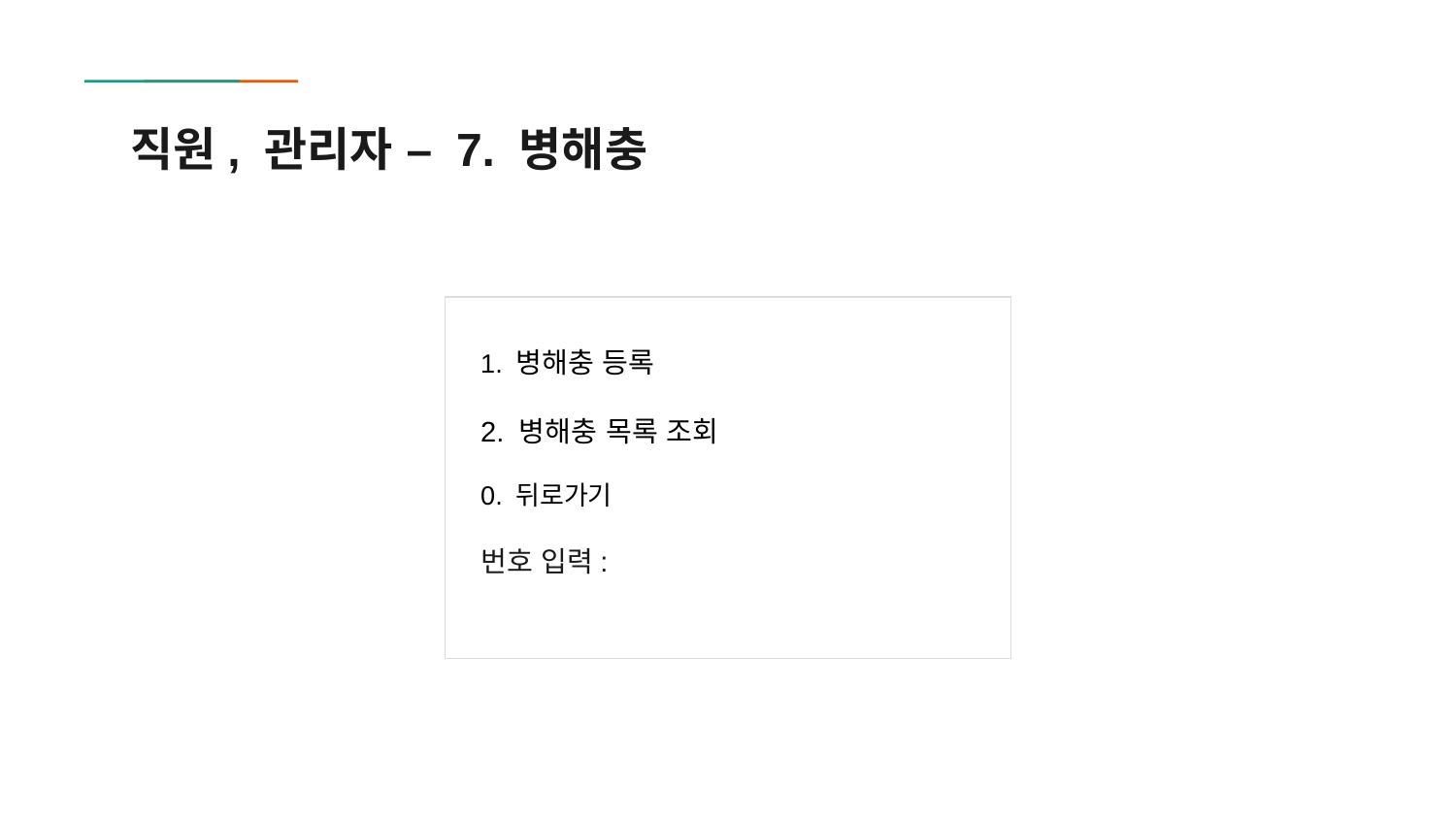

# 직원, 관리자 – 7. 병해충
1. 병해충 등록
2. 병해충 목록 조회
0. 뒤로가기
번호 입력: